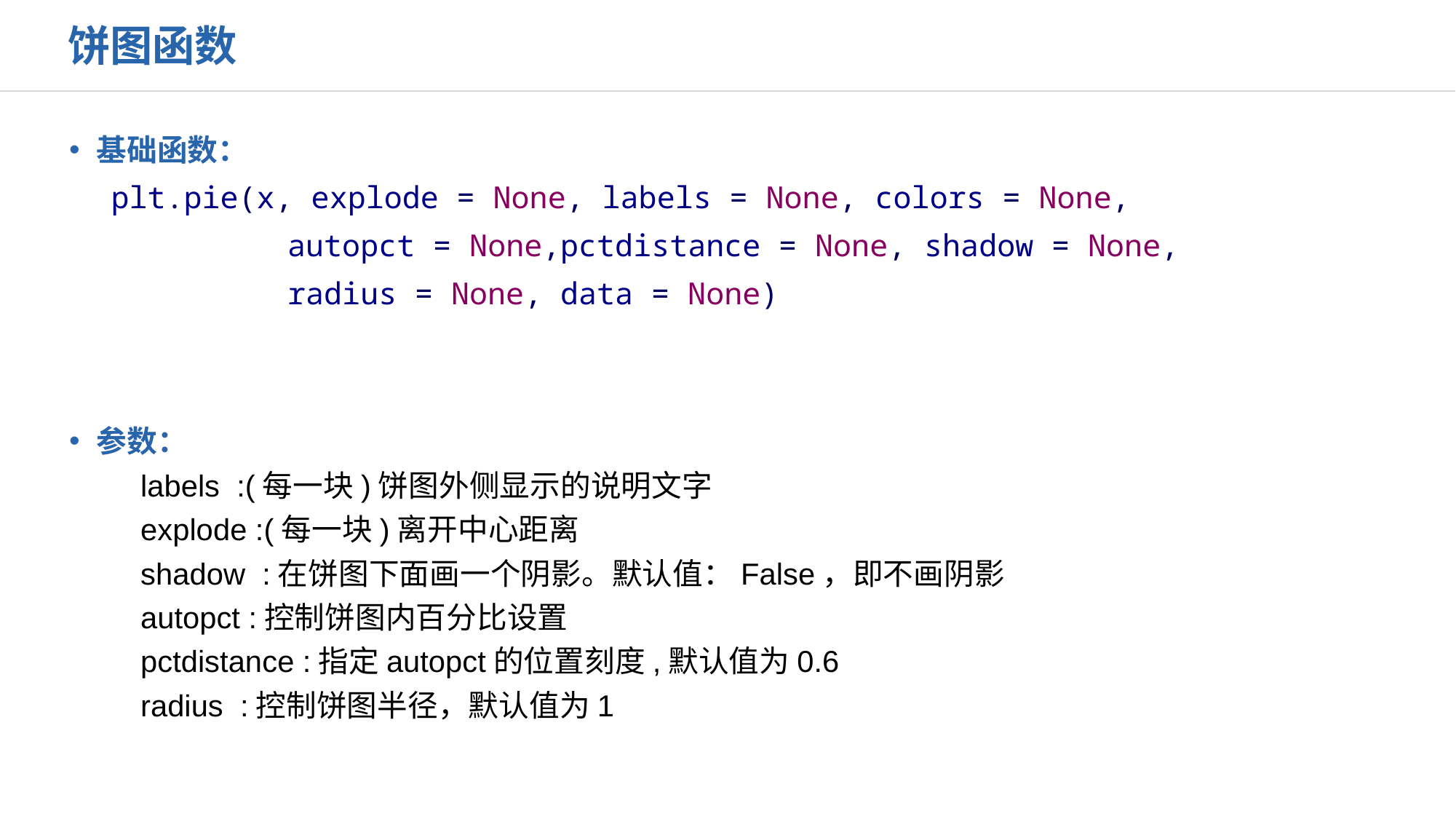

饼图函数
基础函数：
     plt.pie(x, explode = None, labels = None, colors = None,
            autopct = None,pctdistance = None, shadow = None,
            radius = None, data = None)

参数：
  labels  :(每一块)饼图外侧显示的说明文字
  explode :(每一块)离开中心距离
  shadow  :在饼图下面画一个阴影。默认值：False，即不画阴影
  autopct :控制饼图内百分比设置
  pctdistance :指定autopct的位置刻度,默认值为0.6
  radius  :控制饼图半径，默认值为1